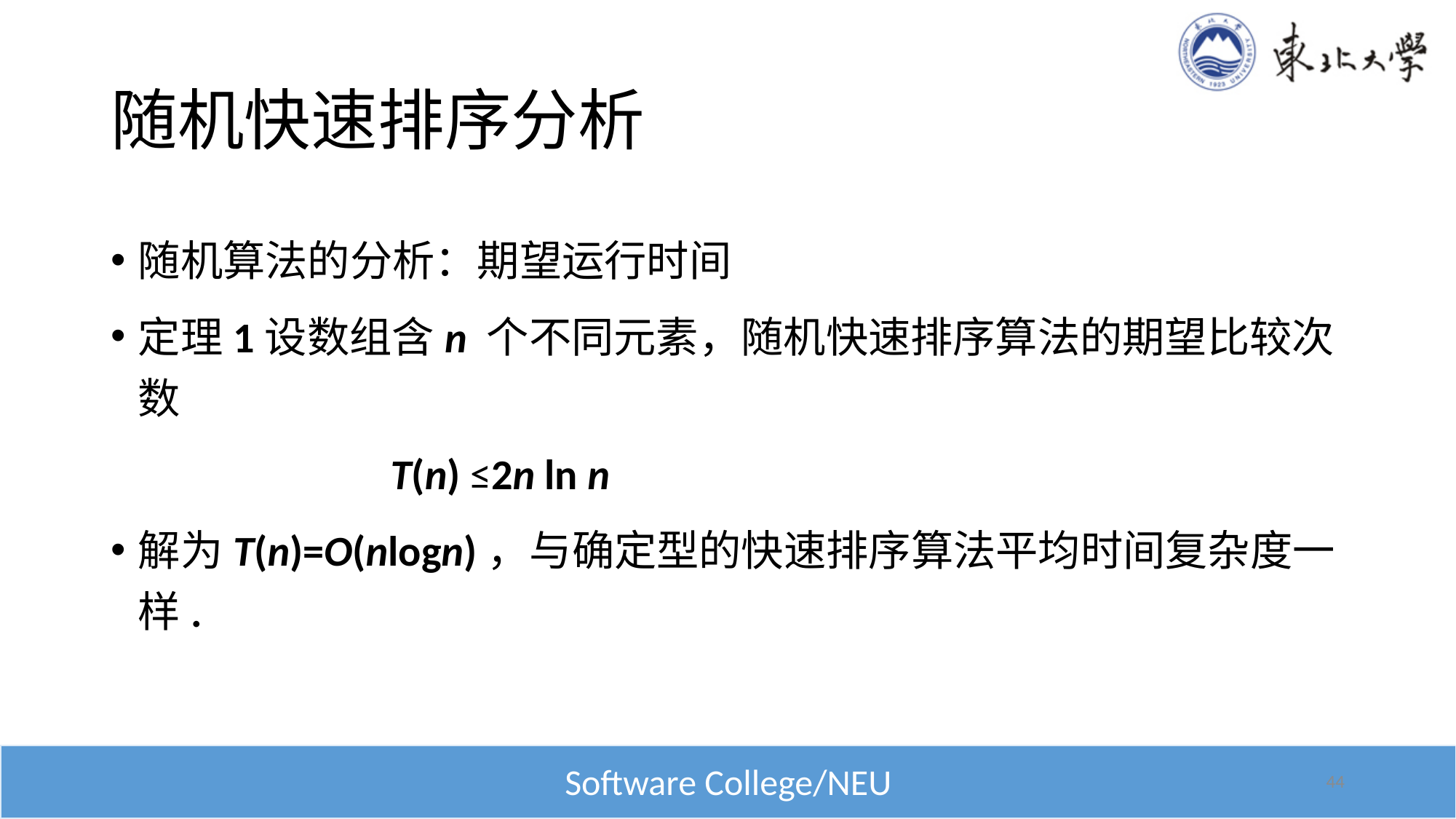

# 随机快速排序分析
随机算法的分析：期望运行时间
定理1设数组含n 个不同元素，随机快速排序算法的期望比较次数
                             T(n) ≤2n ln n
解为T(n)=O(nlogn)，与确定型的快速排序算法平均时间复杂度一样.